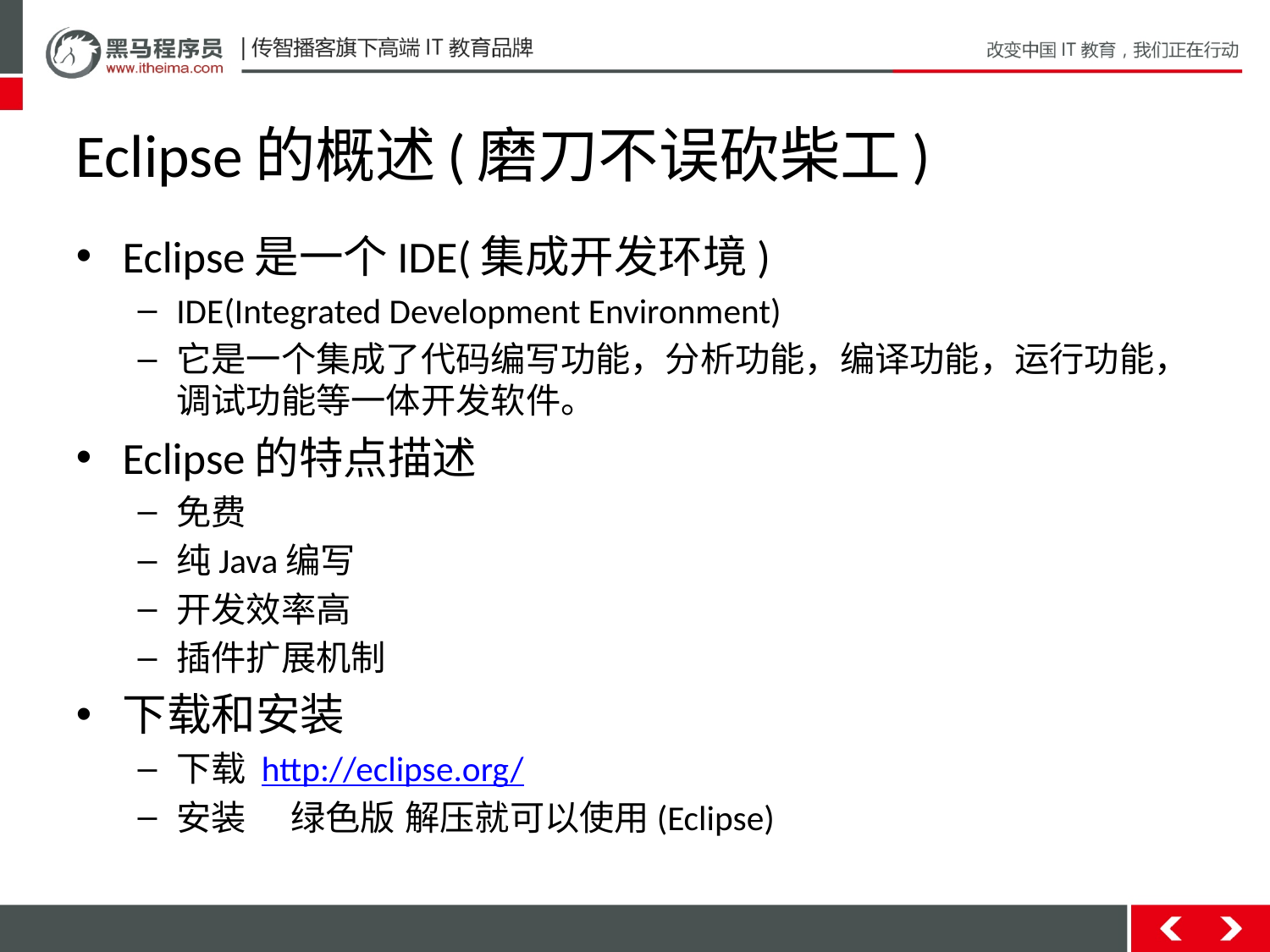

# Eclipse的概述(磨刀不误砍柴工)
Eclipse是一个IDE(集成开发环境)
IDE(Integrated Development Environment)
它是一个集成了代码编写功能，分析功能，编译功能，运行功能，调试功能等一体开发软件。
Eclipse的特点描述
免费
纯Java编写
开发效率高
插件扩展机制
下载和安装
下载 http://eclipse.org/
安装	绿色版	解压就可以使用(Eclipse)